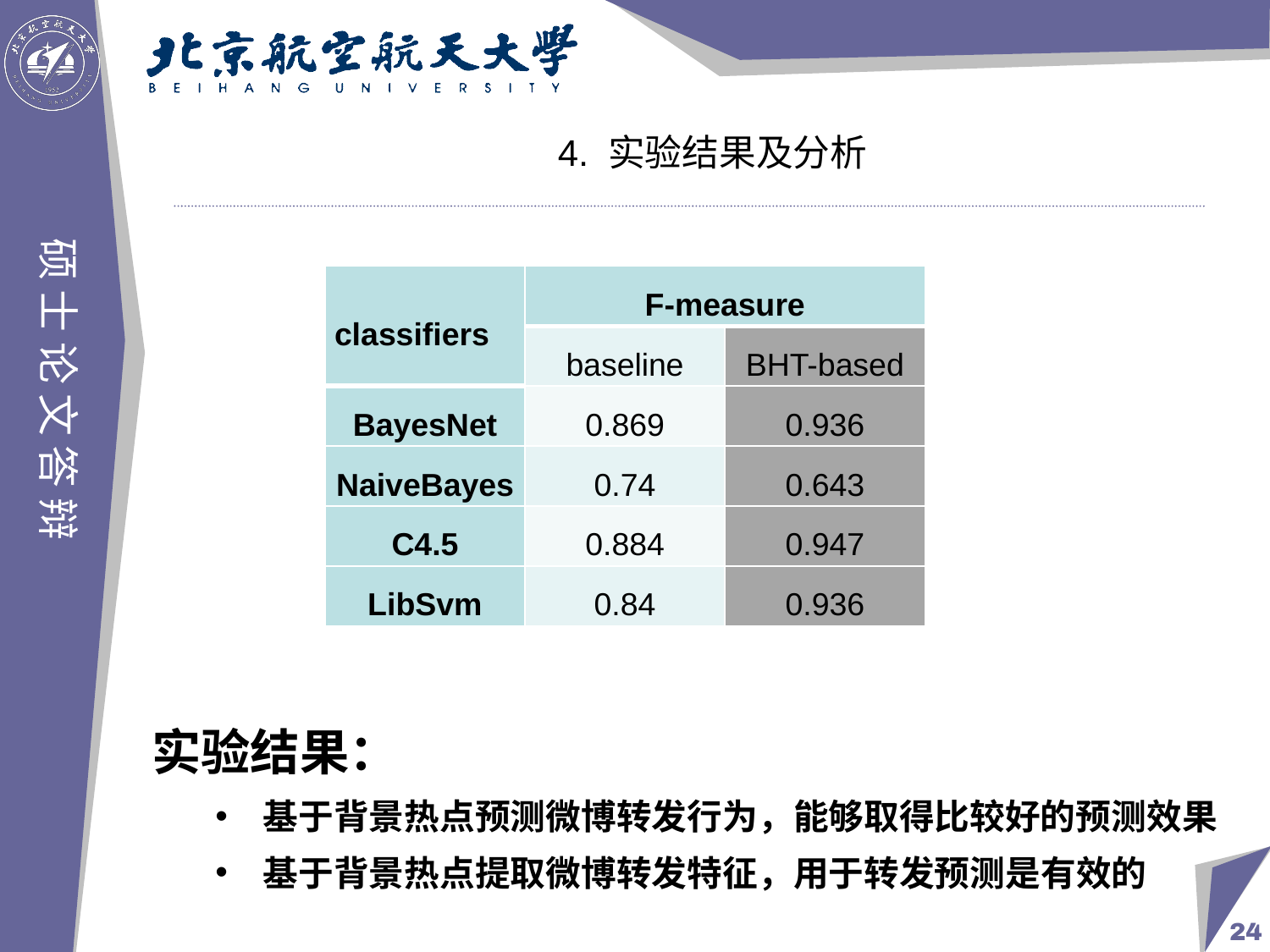

# 4. 实验结果及分析
| classifiers | F-measure |  |
| --- | --- | --- |
|  | baseline | BHT-based |
| BayesNet | 0.869 | 0.936 |
| NaiveBayes | 0.74 | 0.643 |
| C4.5 | 0.884 | 0.947 |
| LibSvm | 0.84 | 0.936 |
实验结果：
基于背景热点预测微博转发行为，能够取得比较好的预测效果
基于背景热点提取微博转发特征，用于转发预测是有效的
24